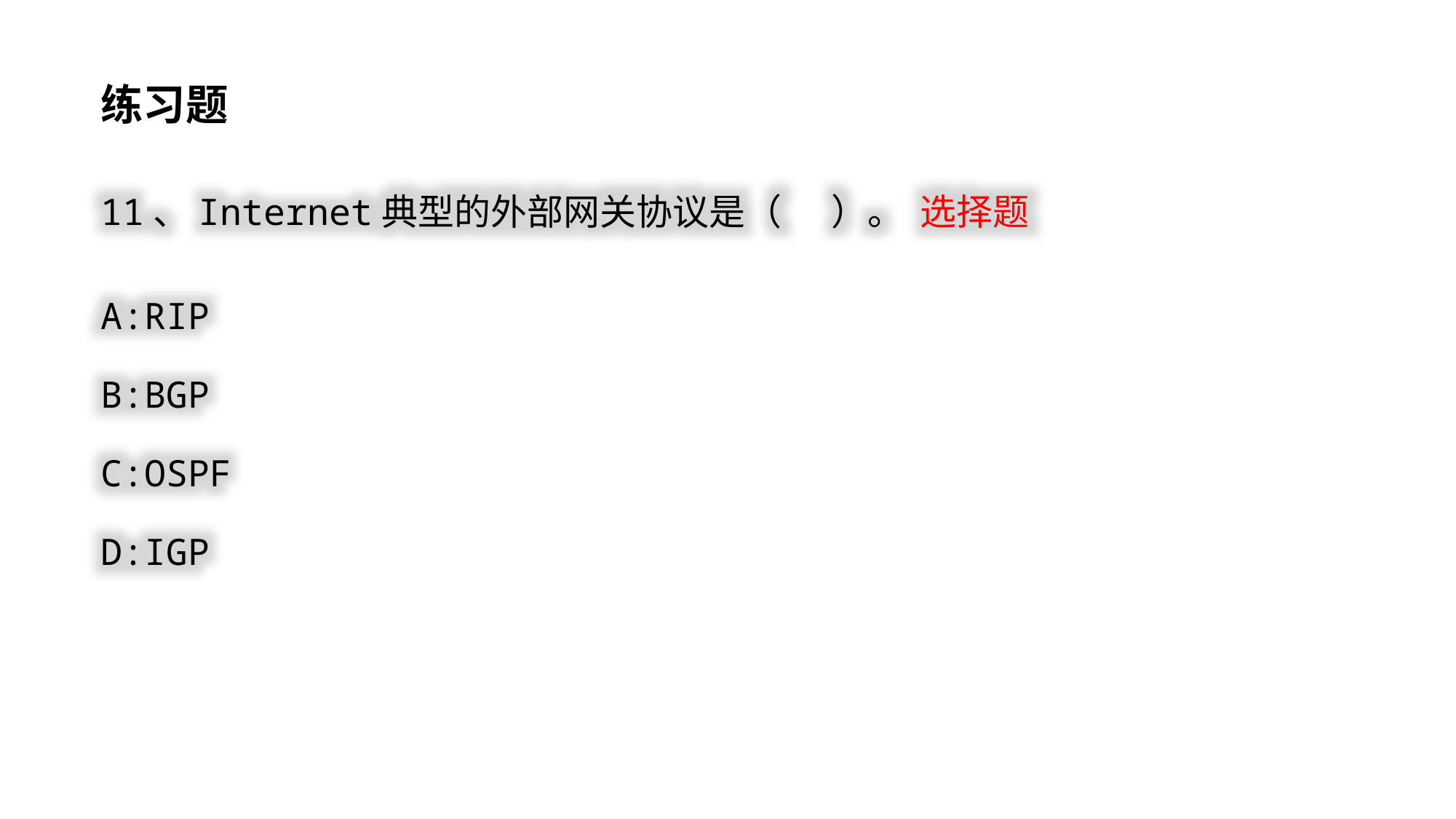

练习题
11、Internet典型的外部网关协议是（      ）。  选择题

A:RIP

B:BGP

C:OSPF

D:IGP